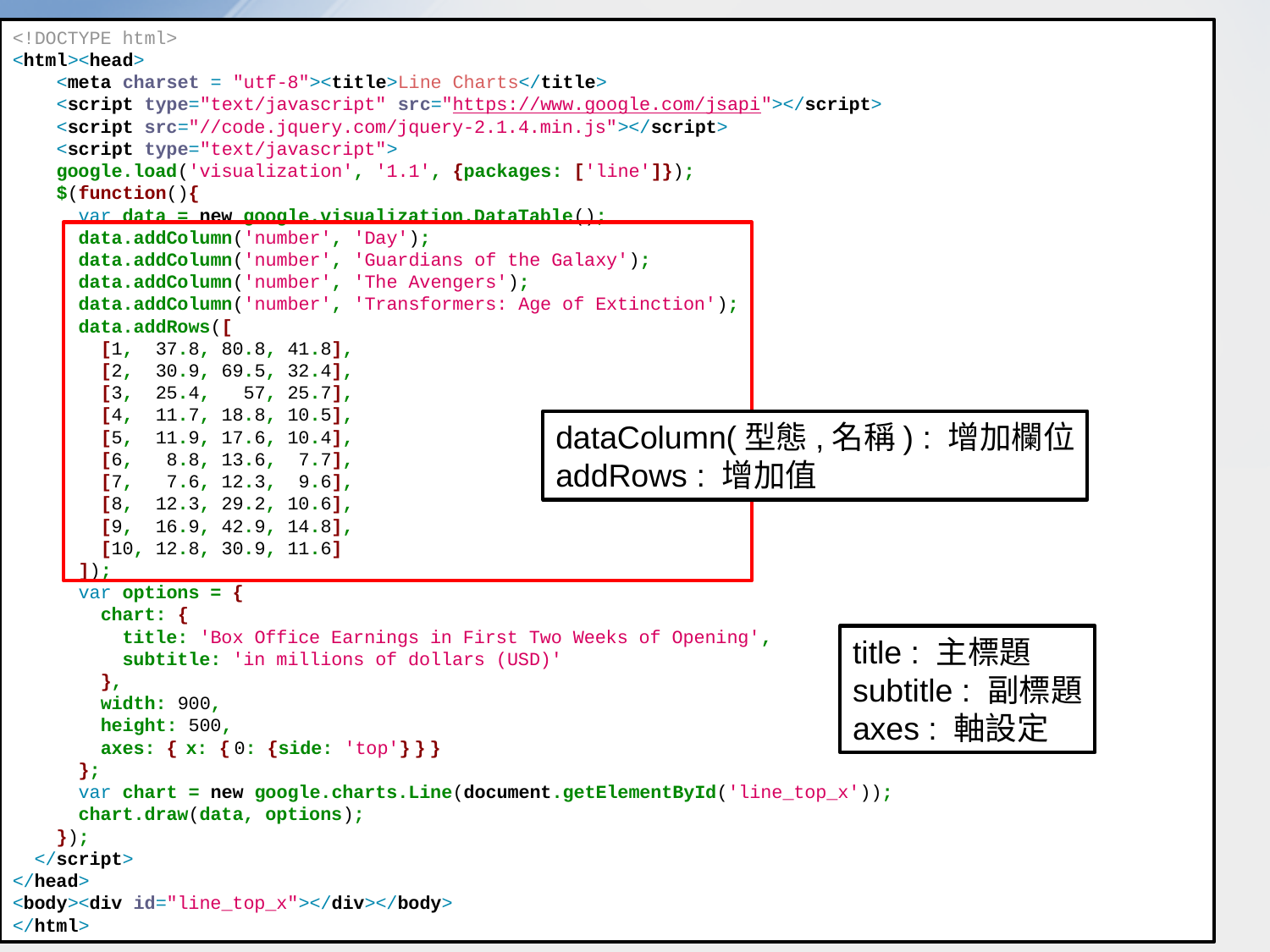

<!DOCTYPE html>
<html><head>
    <meta charset = "utf-8"><title>Line Charts</title>
    <script type="text/javascript" src="https://www.google.com/jsapi"></script>
    <script src="//code.jquery.com/jquery-2.1.4.min.js"></script>
    <script type="text/javascript">
    google.load('visualization', '1.1', {packages: ['line']});
    $(function(){
      var data = new google.visualization.DataTable();
      data.addColumn('number', 'Day');
      data.addColumn('number', 'Guardians of the Galaxy');
      data.addColumn('number', 'The Avengers');
      data.addColumn('number', 'Transformers: Age of Extinction');
      data.addRows([
        [1,  37.8, 80.8, 41.8],
        [2,  30.9, 69.5, 32.4],
        [3,  25.4,   57, 25.7],
        [4,  11.7, 18.8, 10.5],
        [5,  11.9, 17.6, 10.4],
        [6,   8.8, 13.6,  7.7],
        [7,   7.6, 12.3,  9.6],
        [8,  12.3, 29.2, 10.6],
        [9,  16.9, 42.9, 14.8],
        [10, 12.8, 30.9, 11.6]
      ]);
      var options = {
        chart: {
          title: 'Box Office Earnings in First Two Weeks of Opening',
          subtitle: 'in millions of dollars (USD)'
        },
        width: 900,
        height: 500,
        axes: {  x: { 0: {side: 'top'} } }
      };
      var chart = new google.charts.Line(document.getElementById('line_top_x'));
      chart.draw(data, options);
    });
  </script>
</head>
<body><div id="line_top_x"></div></body>
</html>
# Line Chart

dataColumn(型態,名稱) : 增加欄位
addRows : 增加值
title : 主標題
subtitle : 副標題
axes : 軸設定
8